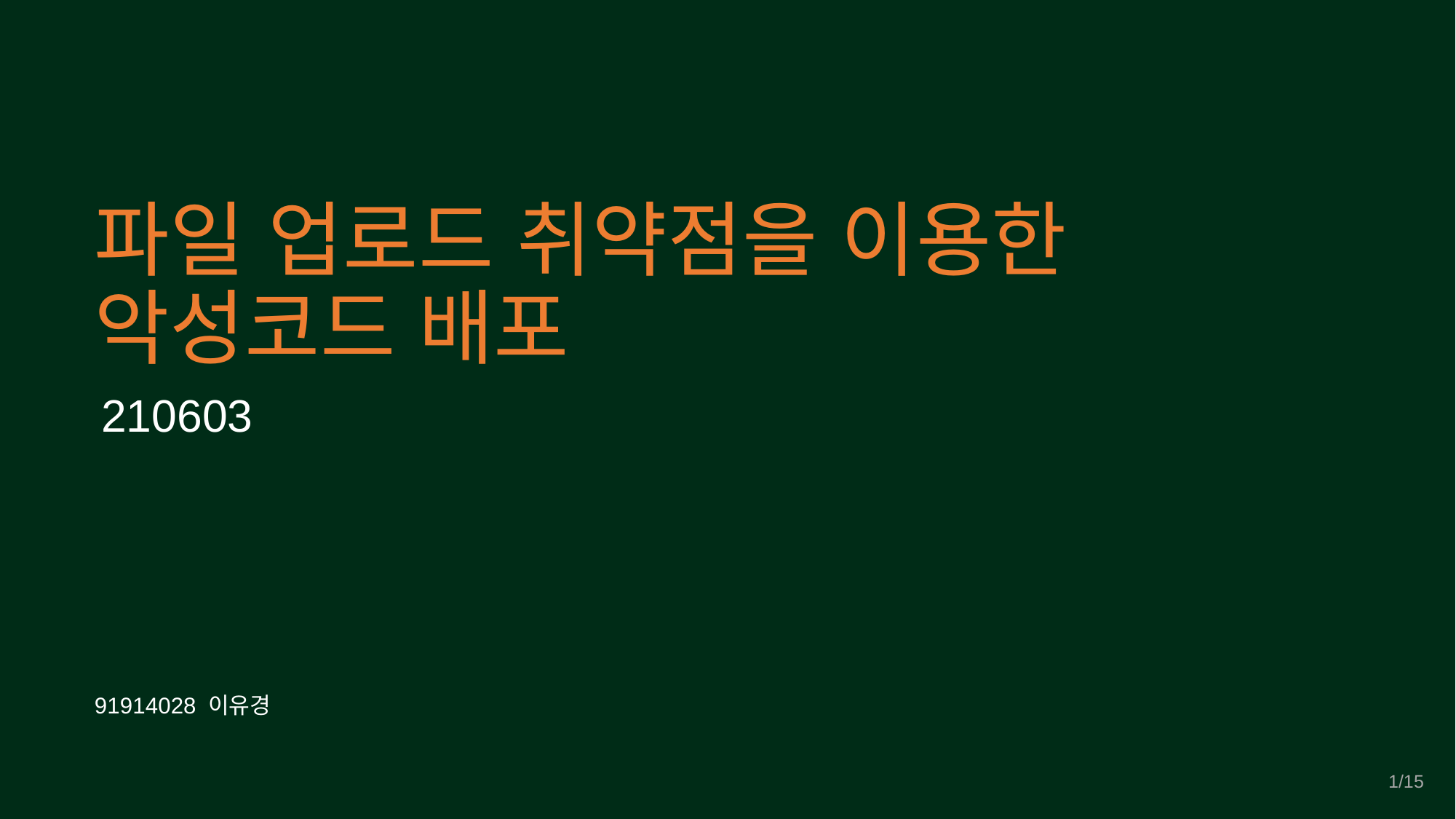

# 파일 업로드 취약점을 이용한 악성코드 배포
210603
91914028 이유경